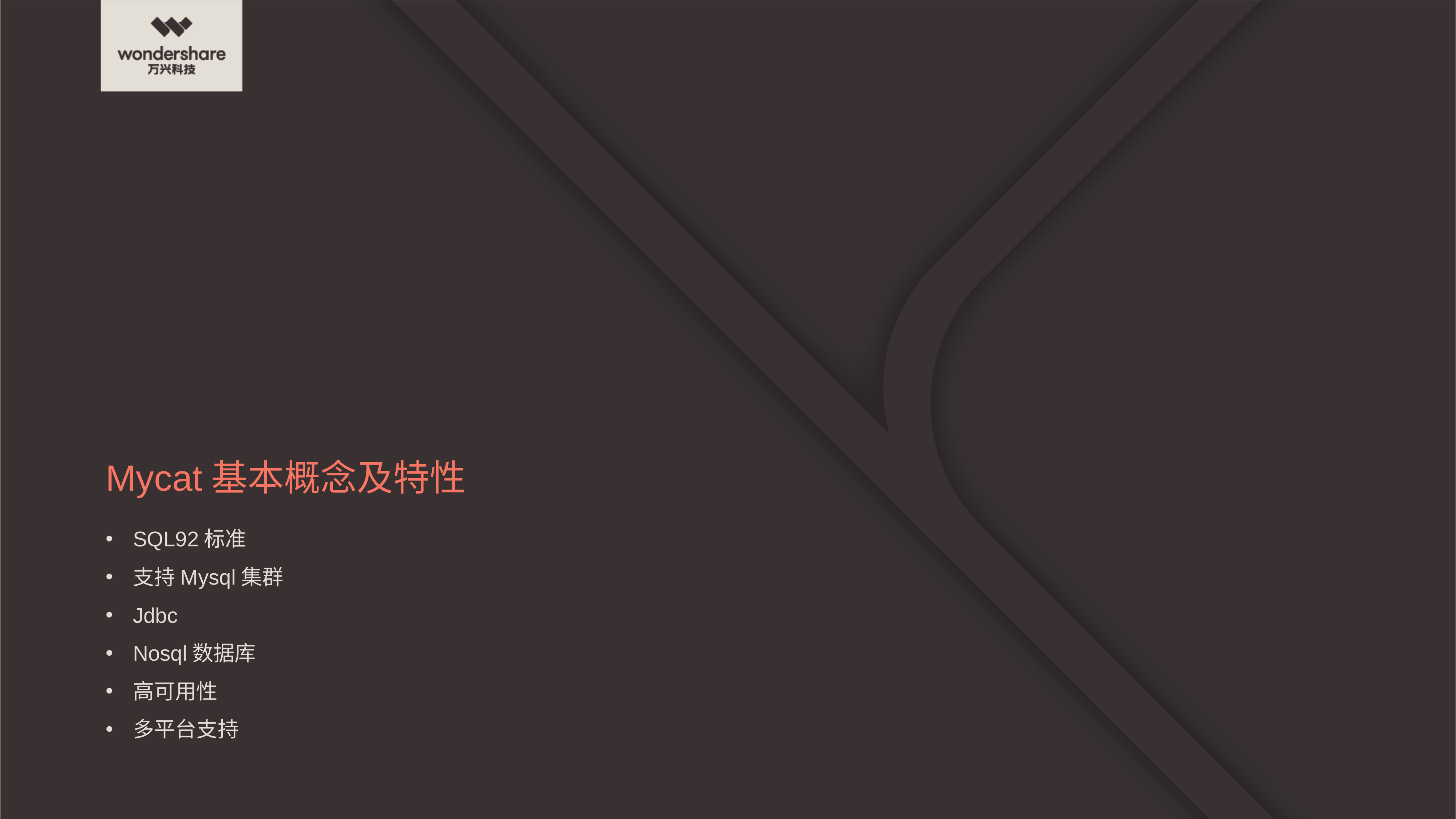

# Mycat基本概念及特性
SQL92标准
支持Mysql集群
Jdbc
Nosql数据库
高可用性
多平台支持